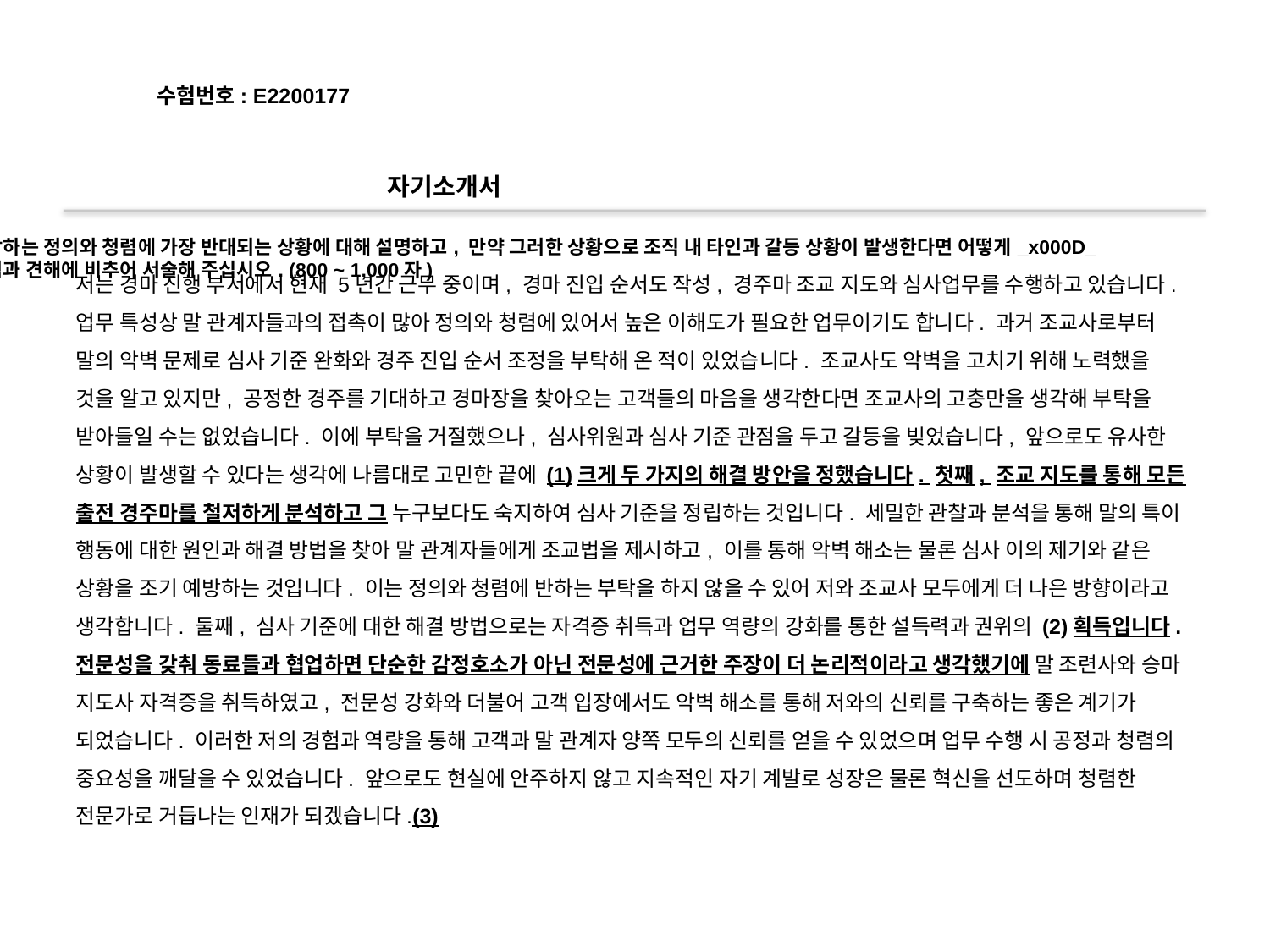

수험번호: E2200177
#

자기소개서

조직 생활에서 본인이 생각하는 정의와 청렴에 가장 반대되는 상황에 대해 설명하고, 만약 그러한 상황으로 조직 내 타인과 갈등 상황이 발생한다면 어떻게_x000D_
대처할 것인지 본인의 경험과 견해에 비추어 서술해 주십시오. (800 ~ 1,000자)

저는 경마 진행 부서에서 현재 5년간 근무 중이며, 경마 진입 순서도 작성, 경주마 조교 지도와 심사업무를 수행하고 있습니다. 업무 특성상 말 관계자들과의 접촉이 많아 정의와 청렴에 있어서 높은 이해도가 필요한 업무이기도 합니다. 과거 조교사로부터 말의 악벽 문제로 심사 기준 완화와 경주 진입 순서 조정을 부탁해 온 적이 있었습니다. 조교사도 악벽을 고치기 위해 노력했을 것을 알고 있지만, 공정한 경주를 기대하고 경마장을 찾아오는 고객들의 마음을 생각한다면 조교사의 고충만을 생각해 부탁을 받아들일 수는 없었습니다. 이에 부탁을 거절했으나, 심사위원과 심사 기준 관점을 두고 갈등을 빚었습니다, 앞으로도 유사한 상황이 발생할 수 있다는 생각에 나름대로 고민한 끝에 (1)크게 두 가지의 해결 방안을 정했습니다. 첫째, 조교 지도를 통해 모든 출전 경주마를 철저하게 분석하고 그 누구보다도 숙지하여 심사 기준을 정립하는 것입니다. 세밀한 관찰과 분석을 통해 말의 특이 행동에 대한 원인과 해결 방법을 찾아 말 관계자들에게 조교법을 제시하고, 이를 통해 악벽 해소는 물론 심사 이의 제기와 같은 상황을 조기 예방하는 것입니다. 이는 정의와 청렴에 반하는 부탁을 하지 않을 수 있어 저와 조교사 모두에게 더 나은 방향이라고 생각합니다. 둘째, 심사 기준에 대한 해결 방법으로는 자격증 취득과 업무 역량의 강화를 통한 설득력과 권위의 (2)획득입니다. 전문성을 갖춰 동료들과 협업하면 단순한 감정호소가 아닌 전문성에 근거한 주장이 더 논리적이라고 생각했기에 말 조련사와 승마 지도사 자격증을 취득하였고, 전문성 강화와 더불어 고객 입장에서도 악벽 해소를 통해 저와의 신뢰를 구축하는 좋은 계기가 되었습니다. 이러한 저의 경험과 역량을 통해 고객과 말 관계자 양쪽 모두의 신뢰를 얻을 수 있었으며 업무 수행 시 공정과 청렴의 중요성을 깨달을 수 있었습니다. 앞으로도 현실에 안주하지 않고 지속적인 자기 계발로 성장은 물론 혁신을 선도하며 청렴한 전문가로 거듭나는 인재가 되겠습니다.(3)

자기소개서 기반 면접 질문 제안

(1) 말의 악벽 문제와 관련된 심사 기준을 어떻게 정립하셨나요?
(2) 자격증 취득이 업무 설득력에 어떻게 영향을 미쳤나요?
(3) 지속적인 자기 계발을 통해 목표를 어떻게 이루실 계획이신가요?